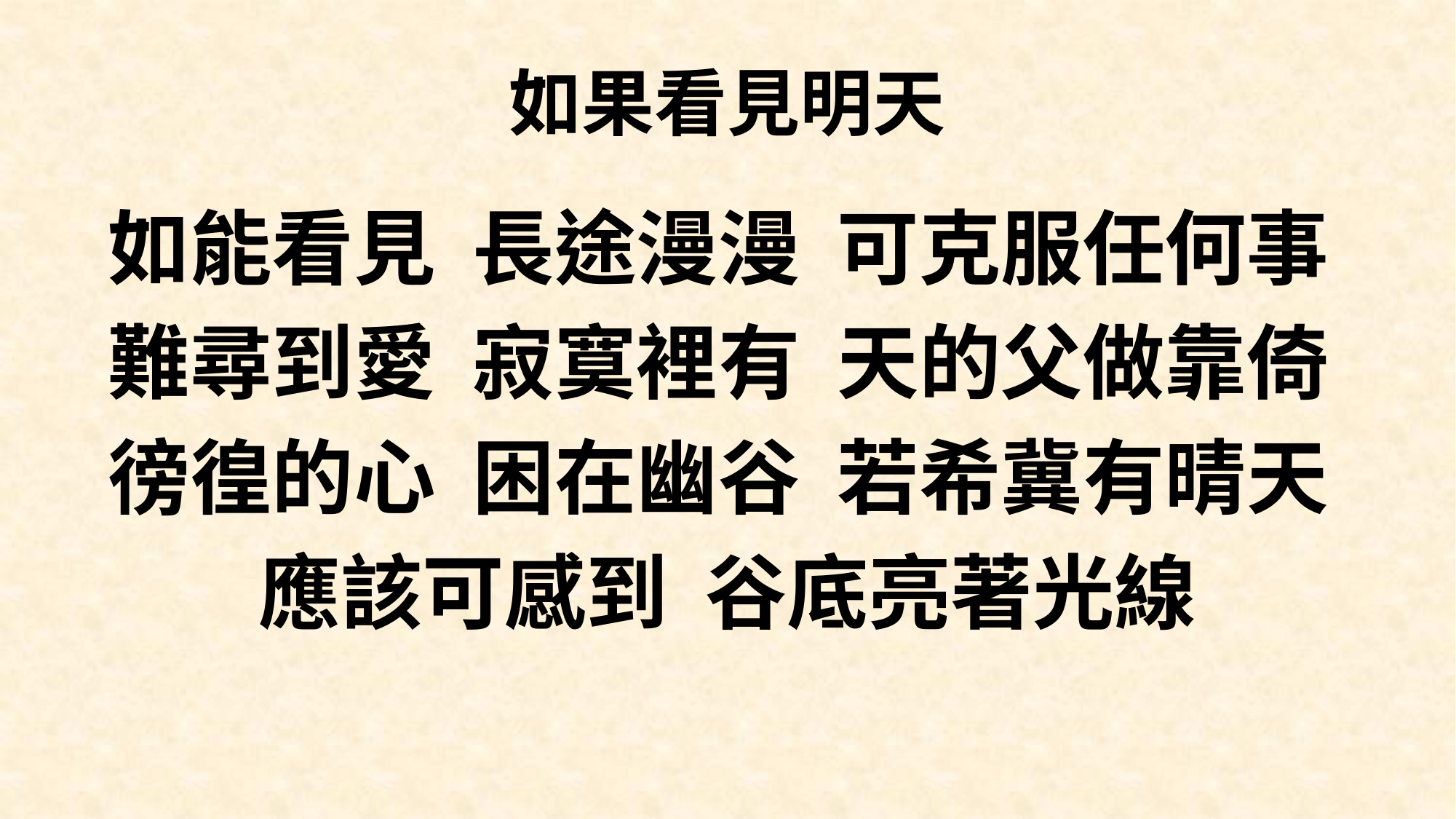

# 如果看見明天
如能看見  長途漫漫  可克服任何事
難尋到愛  寂寞裡有  天的父做靠倚
徬徨的心  困在幽谷  若希冀有晴天
應該可感到  谷底亮著光線